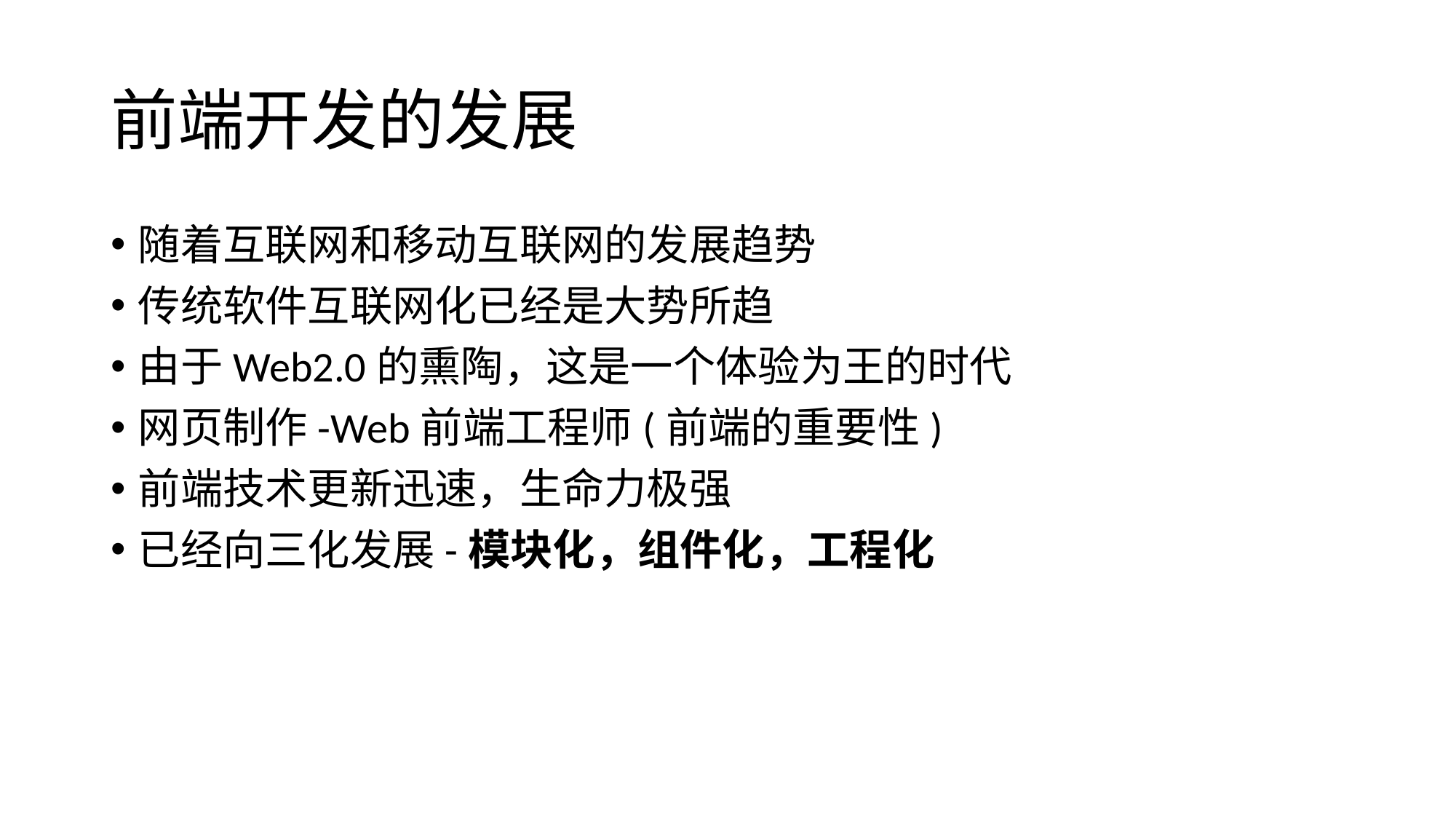

# 前端开发的发展
随着互联网和移动互联网的发展趋势
传统软件互联网化已经是大势所趋
由于Web2.0的熏陶，这是一个体验为王的时代
网页制作-Web前端工程师(前端的重要性)
前端技术更新迅速，生命力极强
已经向三化发展-模块化，组件化，工程化